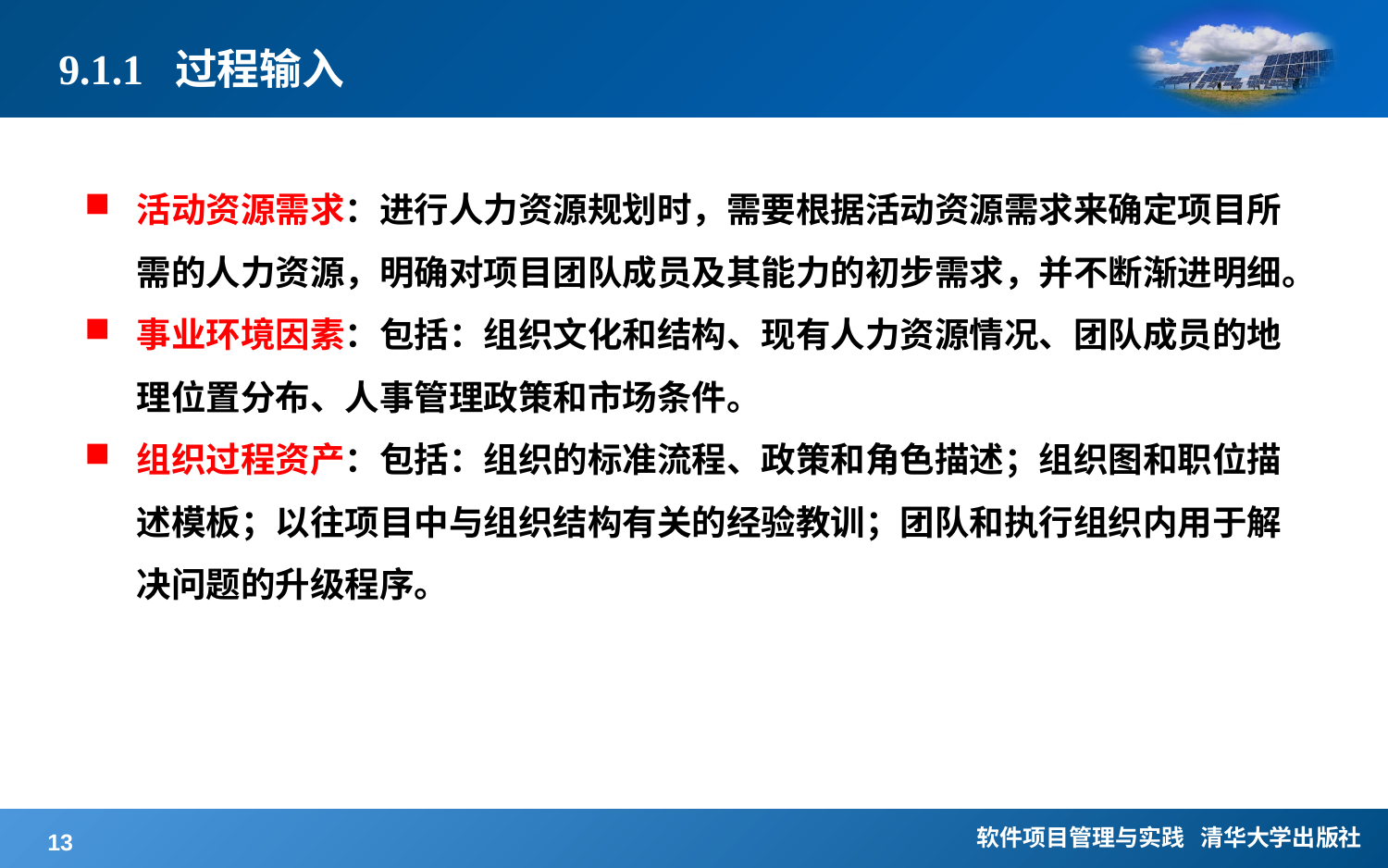

# 9.1.1  过程输入
活动资源需求：进行人力资源规划时，需要根据活动资源需求来确定项目所需的人力资源，明确对项目团队成员及其能力的初步需求，并不断渐进明细。
事业环境因素：包括：组织文化和结构、现有人力资源情况、团队成员的地理位置分布、人事管理政策和市场条件。
组织过程资产：包括：组织的标准流程、政策和角色描述；组织图和职位描述模板；以往项目中与组织结构有关的经验教训；团队和执行组织内用于解决问题的升级程序。